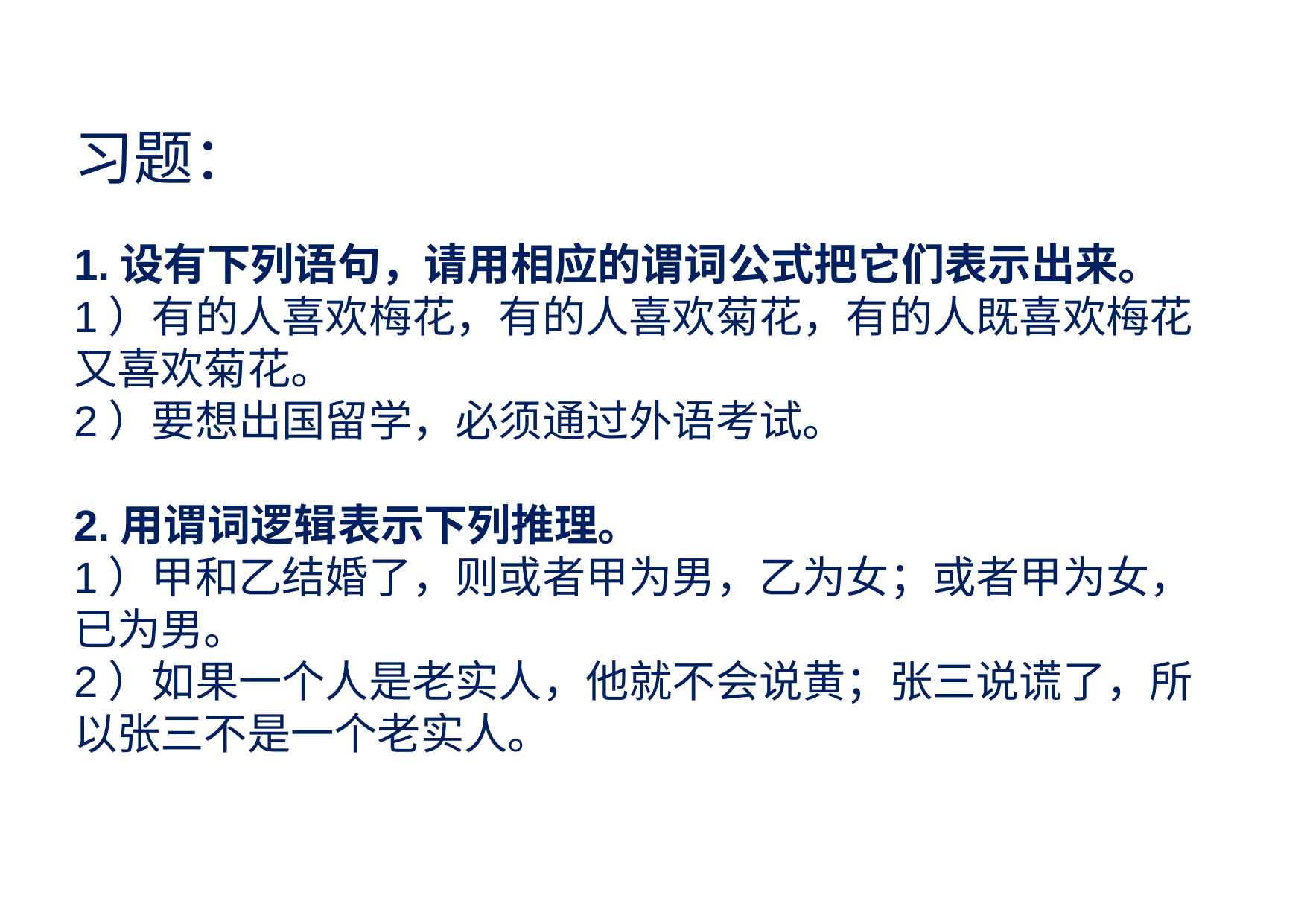

# 习题：
1.设有下列语句，请用相应的谓词公式把它们表示出来。
1）有的人喜欢梅花，有的人喜欢菊花，有的人既喜欢梅花又喜欢菊花。
2）要想出国留学，必须通过外语考试。

2.用谓词逻辑表示下列推理。
1）甲和乙结婚了，则或者甲为男，乙为女；或者甲为女，已为男。
2）如果一个人是老实人，他就不会说黄；张三说谎了，所以张三不是一个老实人。